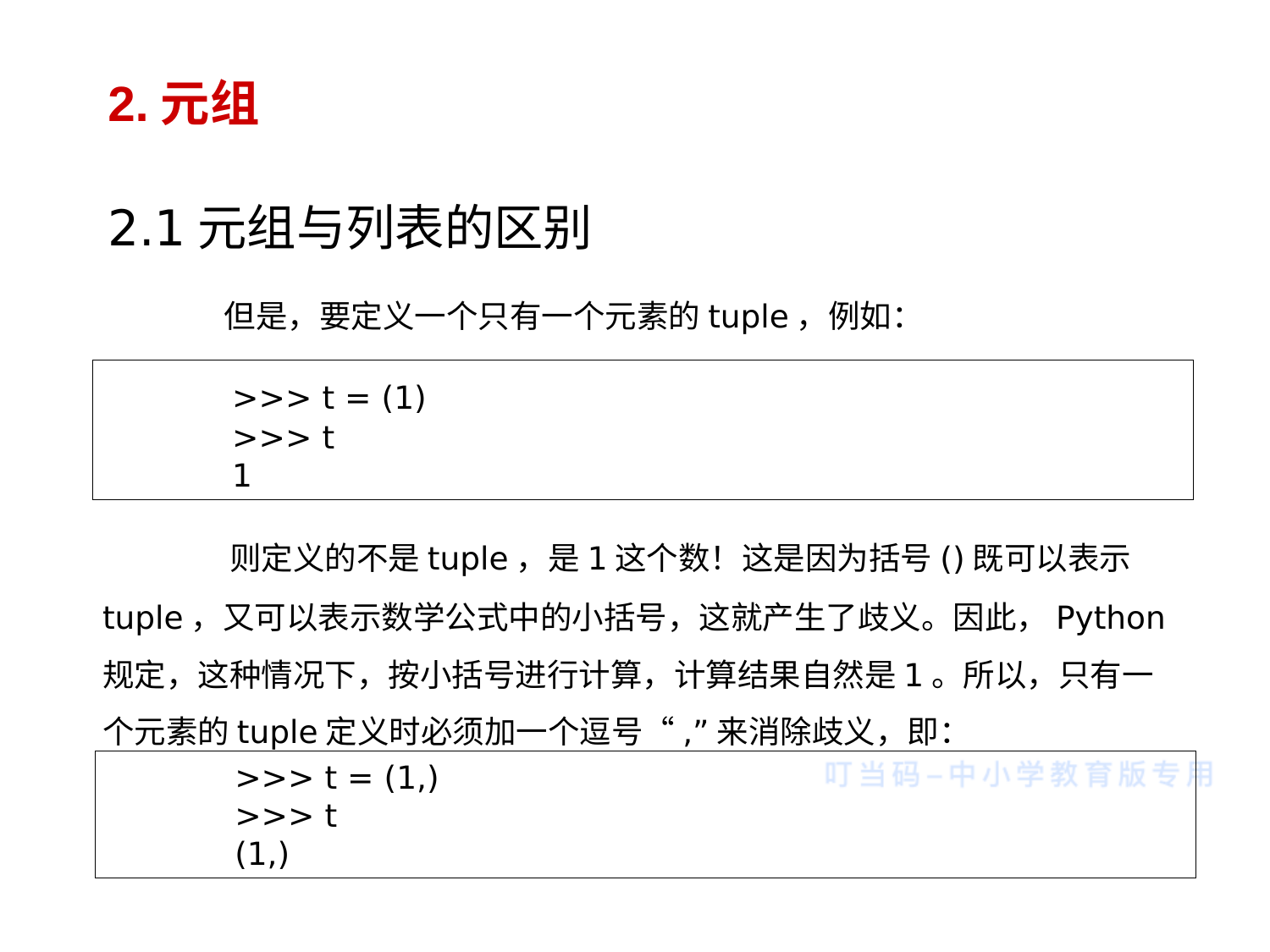

2.元组
2.1元组与列表的区别
	但是，要定义一个只有一个元素的tuple，例如：
	>>> t = (1)
	>>> t
	1
	则定义的不是tuple，是1这个数！这是因为括号()既可以表示tuple，又可以表示数学公式中的小括号，这就产生了歧义。因此，Python规定，这种情况下，按小括号进行计算，计算结果自然是1。所以，只有一个元素的tuple定义时必须加一个逗号“,”来消除歧义，即：
	>>> t = (1,)
	>>> t
	(1,)